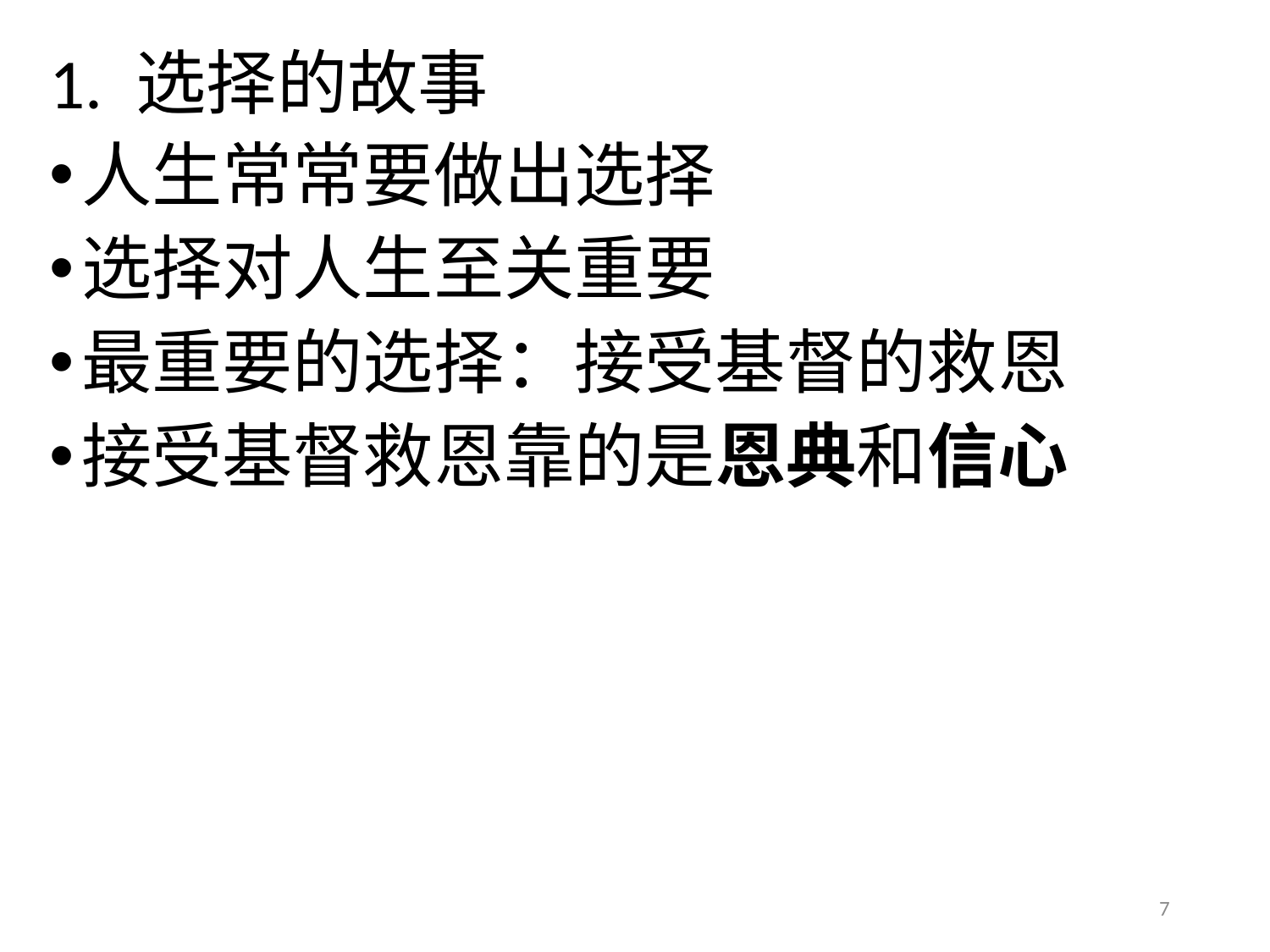

# 1. 选择的故事
人生常常要做出选择
选择对人生至关重要
最重要的选择：接受基督的救恩
接受基督救恩靠的是恩典和信心

7